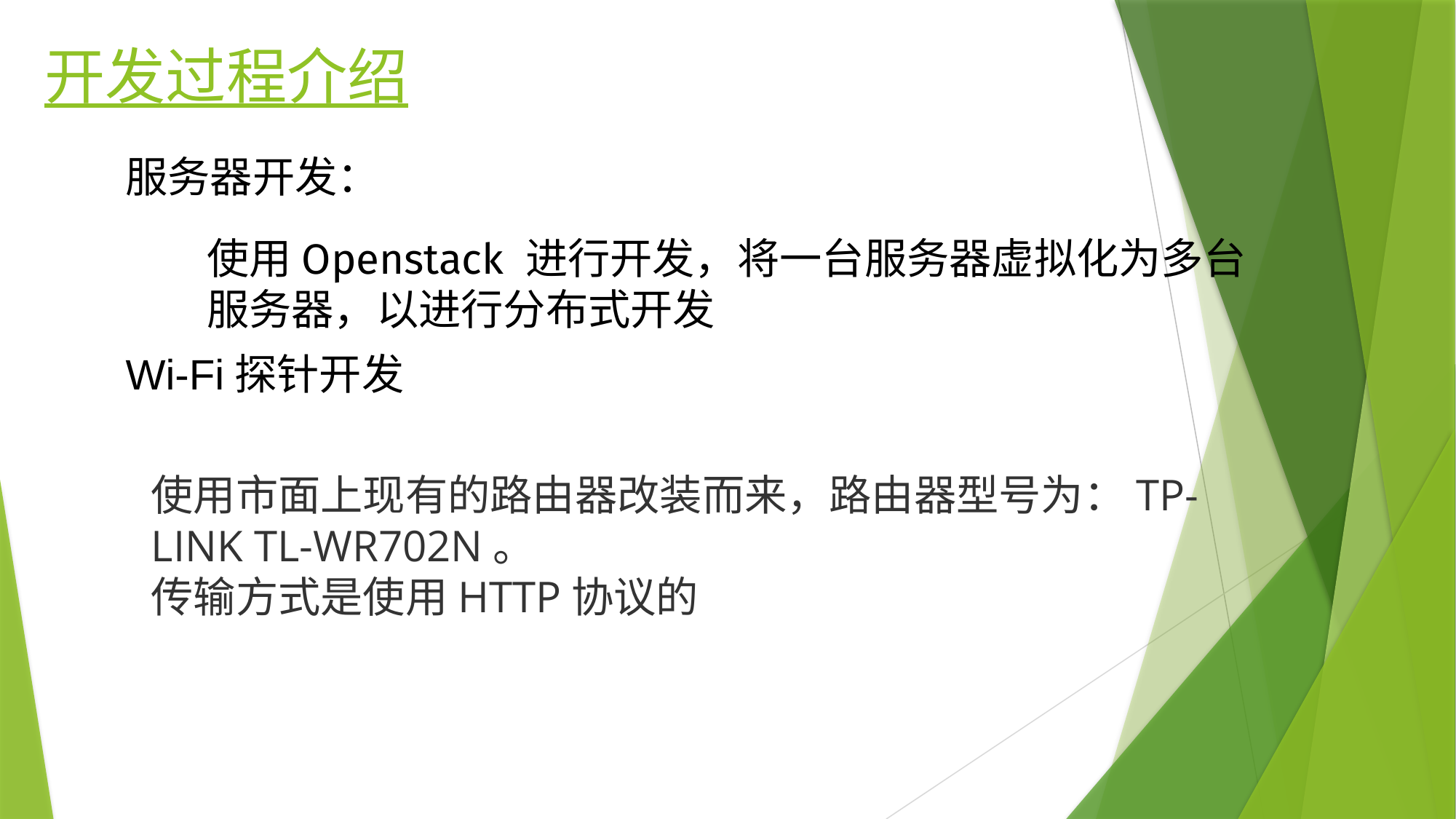

开发过程介绍
服务器开发：
使用Openstack 进行开发，将一台服务器虚拟化为多台服务器，以进行分布式开发
Wi-Fi探针开发
使用市面上现有的路由器改装而来，路由器型号为：TP-LINK TL-WR702N。
传输方式是使用HTTP协议的